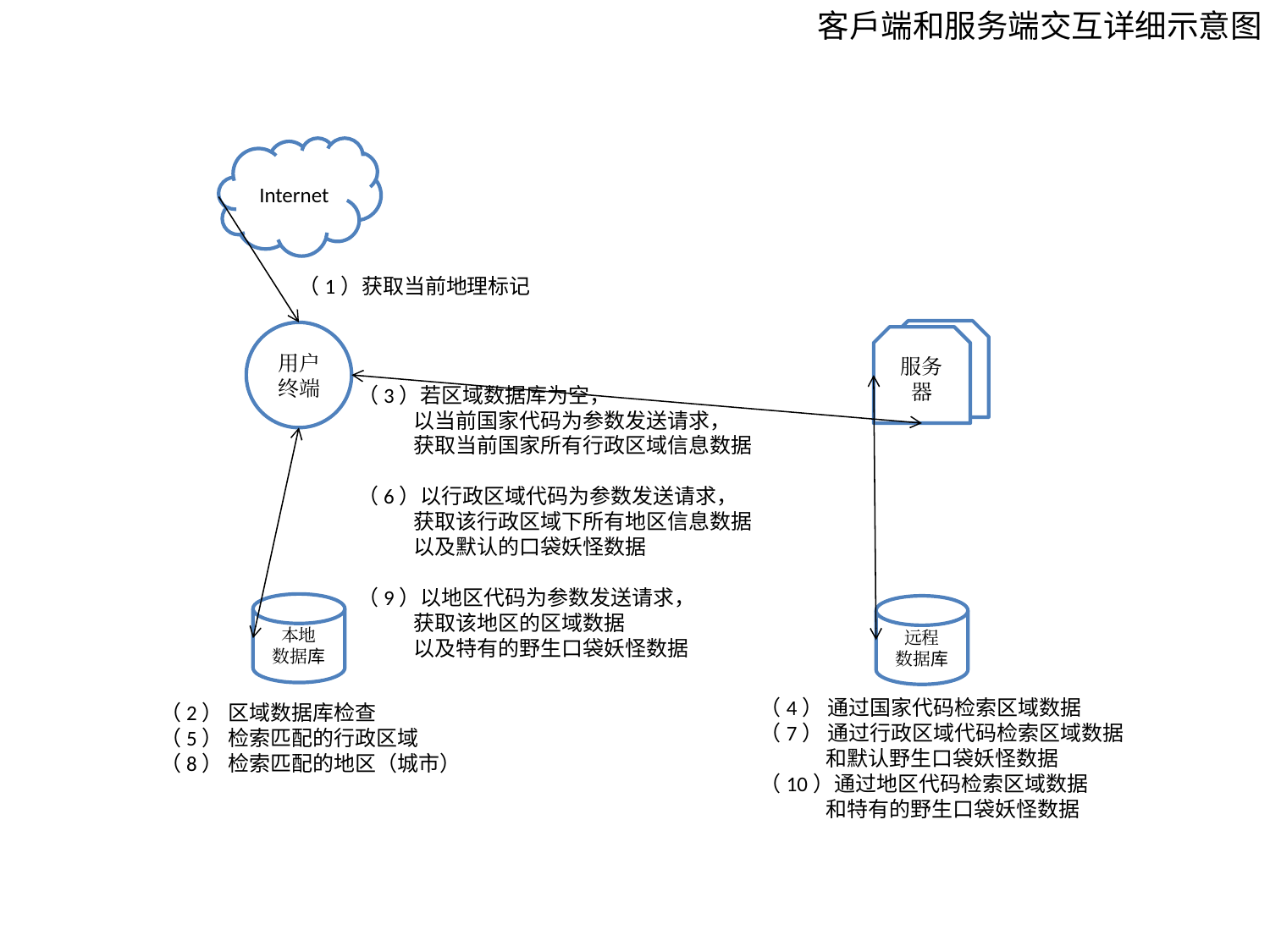

客户端和服务端交互详细示意图
Internet
（1）获取当前地理标记

用户
终端
服务器
（3）若区域数据库为空，
           以当前国家代码为参数发送请求，
           获取当前国家所有行政区域信息数据

（6）以行政区域代码为参数发送请求，
           获取该行政区域下所有地区信息数据
           以及默认的口袋妖怪数据

（9）以地区代码为参数发送请求，
           获取该地区的区域数据
           以及特有的野生口袋妖怪数据

本地
数据库
远程
数据库
（4） 通过国家代码检索区域数据
（7） 通过行政区域代码检索区域数据
             和默认野生口袋妖怪数据
（10）通过地区代码检索区域数据
             和特有的野生口袋妖怪数据
（2） 区域数据库检查
（5） 检索匹配的行政区域
（8） 检索匹配的地区（城市）